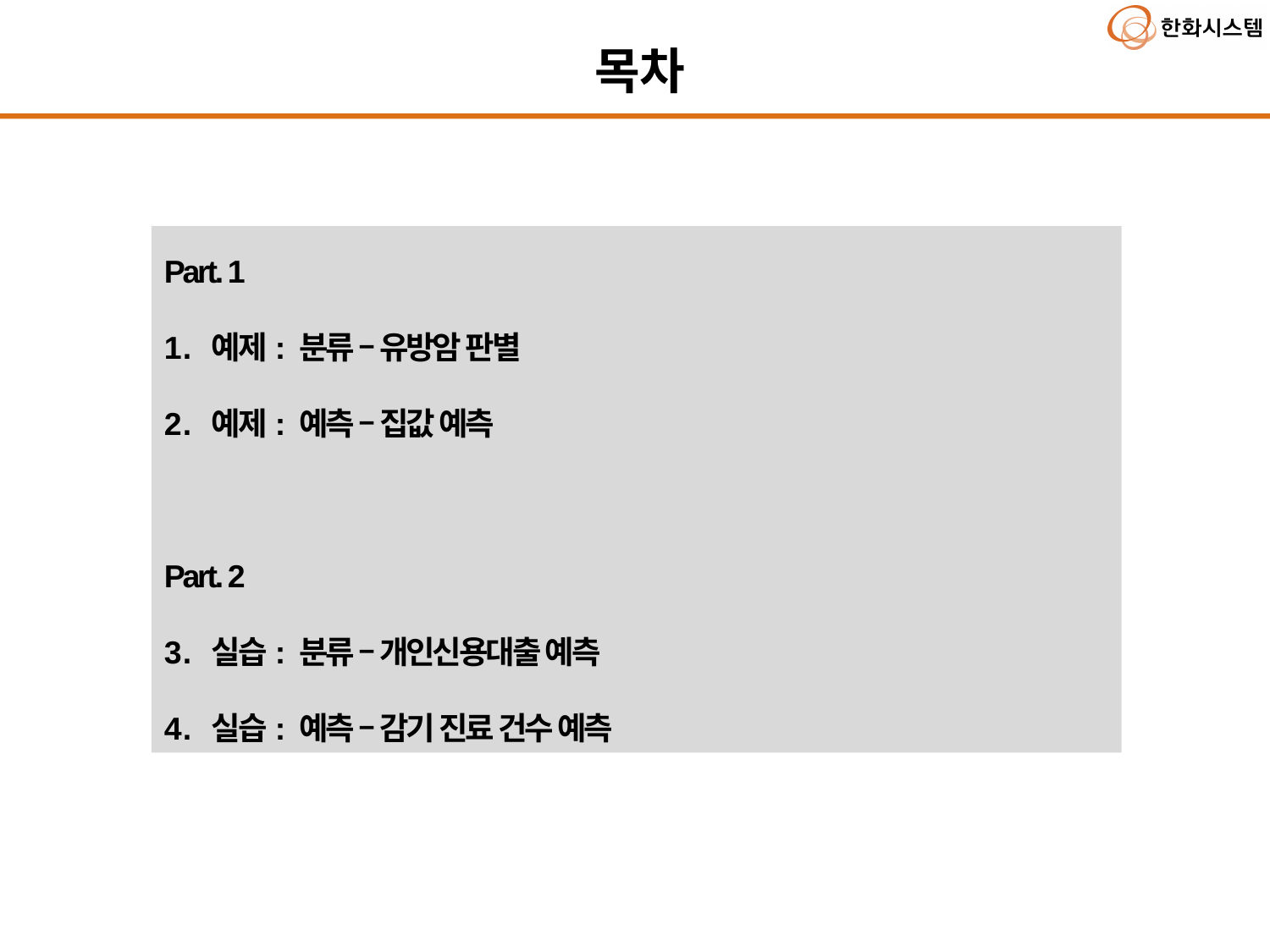

목차
Part. 1
예제: 분류 – 유방암 판별
예제: 예측 – 집값 예측

Part. 2
실습: 분류 – 개인신용대출 예측
실습: 예측 – 감기 진료 건수 예측